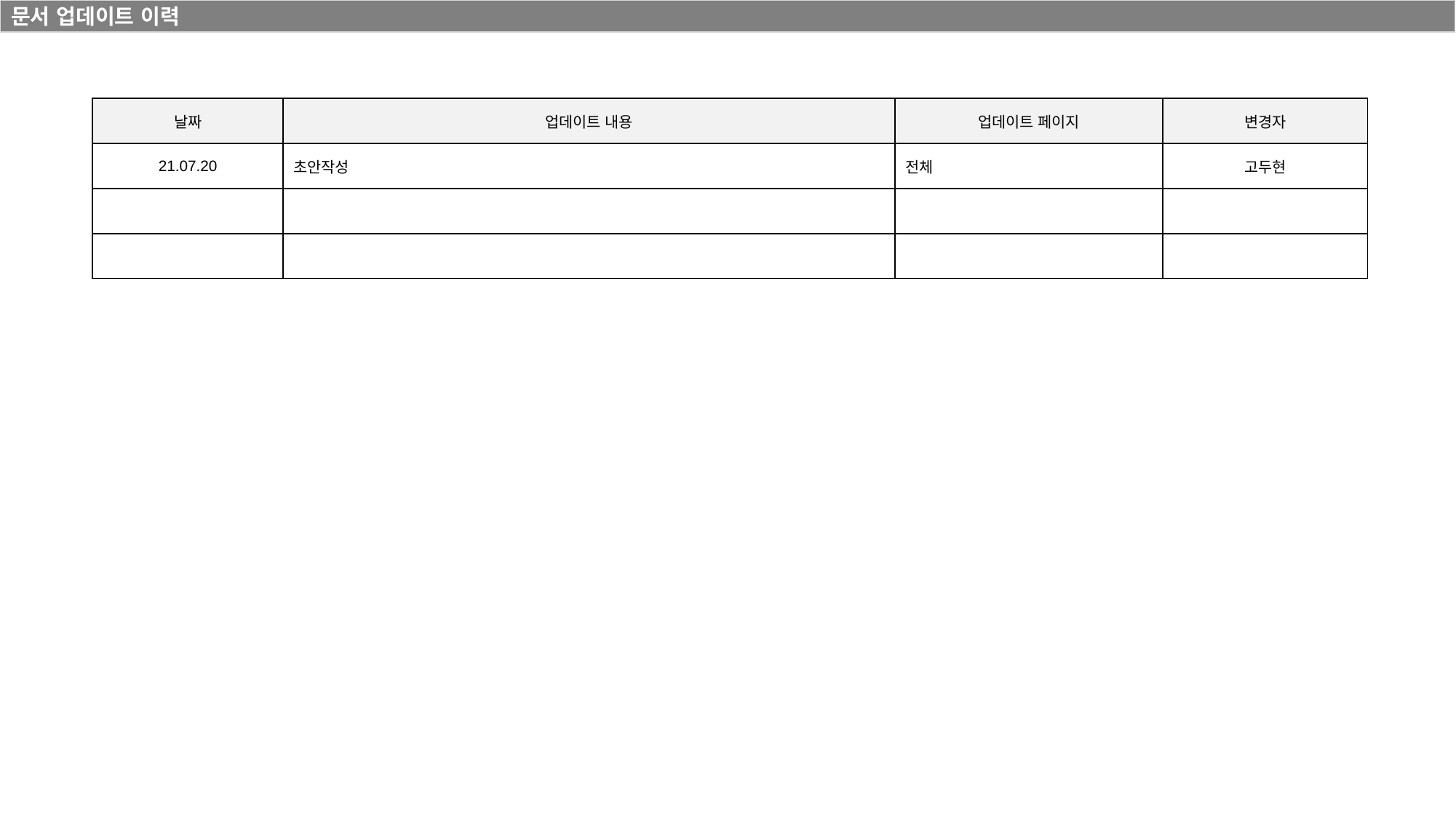

문서 업데이트 이력
| 날짜 | 업데이트 내용 | 업데이트 페이지 | 변경자 |
| --- | --- | --- | --- |
| 21.07.20 | 초안작성 | 전체 | 고두현 |
|  |  |  |  |
|  |  |  |  |